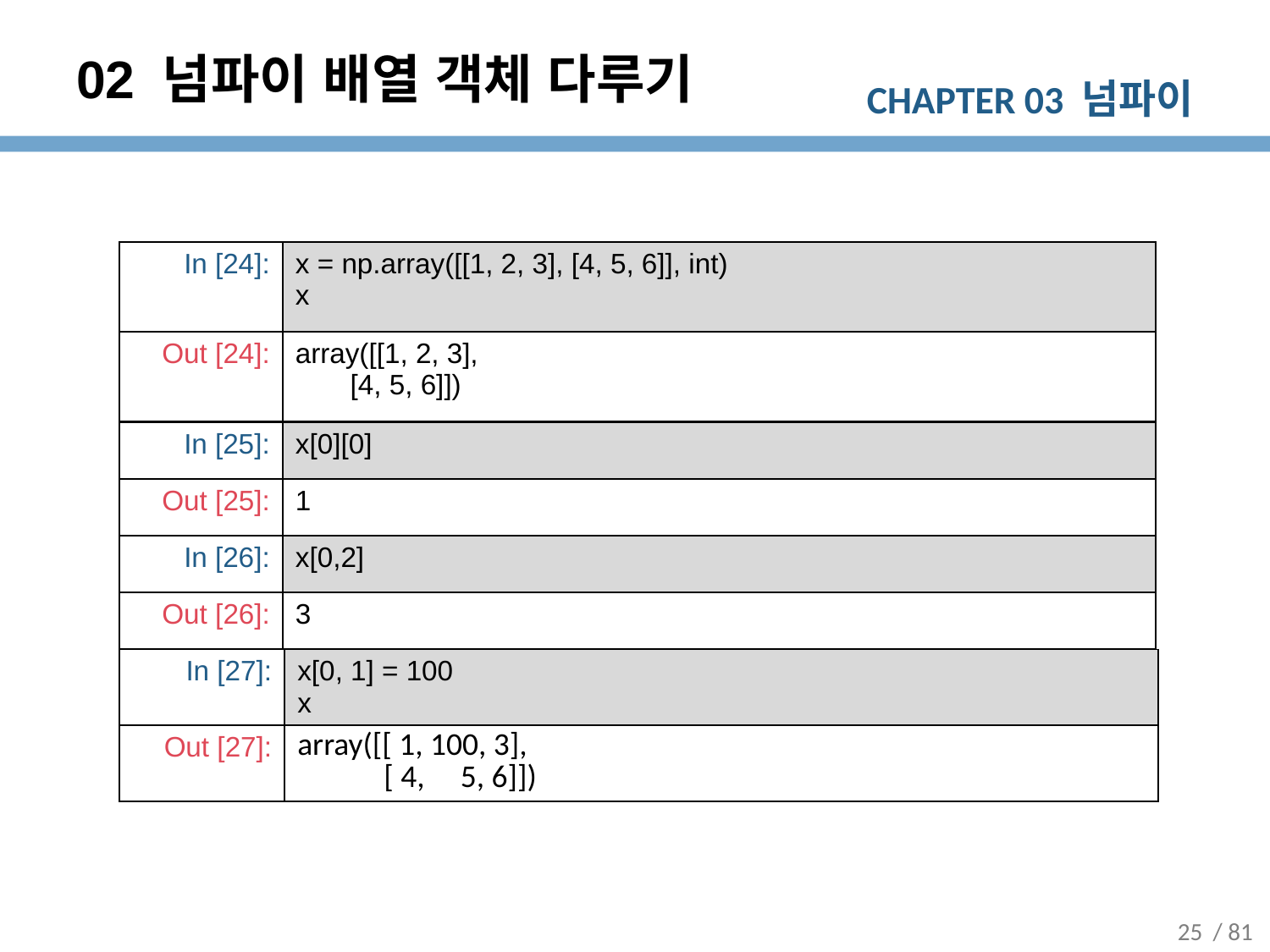

# 02 넘파이 배열 객체 다루기
| In [24]: | x = np.array([[1, 2, 3], [4, 5, 6]], int) x |
| --- | --- |
| Out [24]: | array([[1, 2, 3], [4, 5, 6]]) |
| In [25]: | x[0][0] |
| --- | --- |
| Out [25]: | 1 |
| In [26]: | x[0,2] |
| Out [26]: | 3 |
| In [27]: | x[0, 1] = 100 x |
| --- | --- |
| Out [27]: | array([[ 1, 100, 3], [ 4, 5, 6]]) |